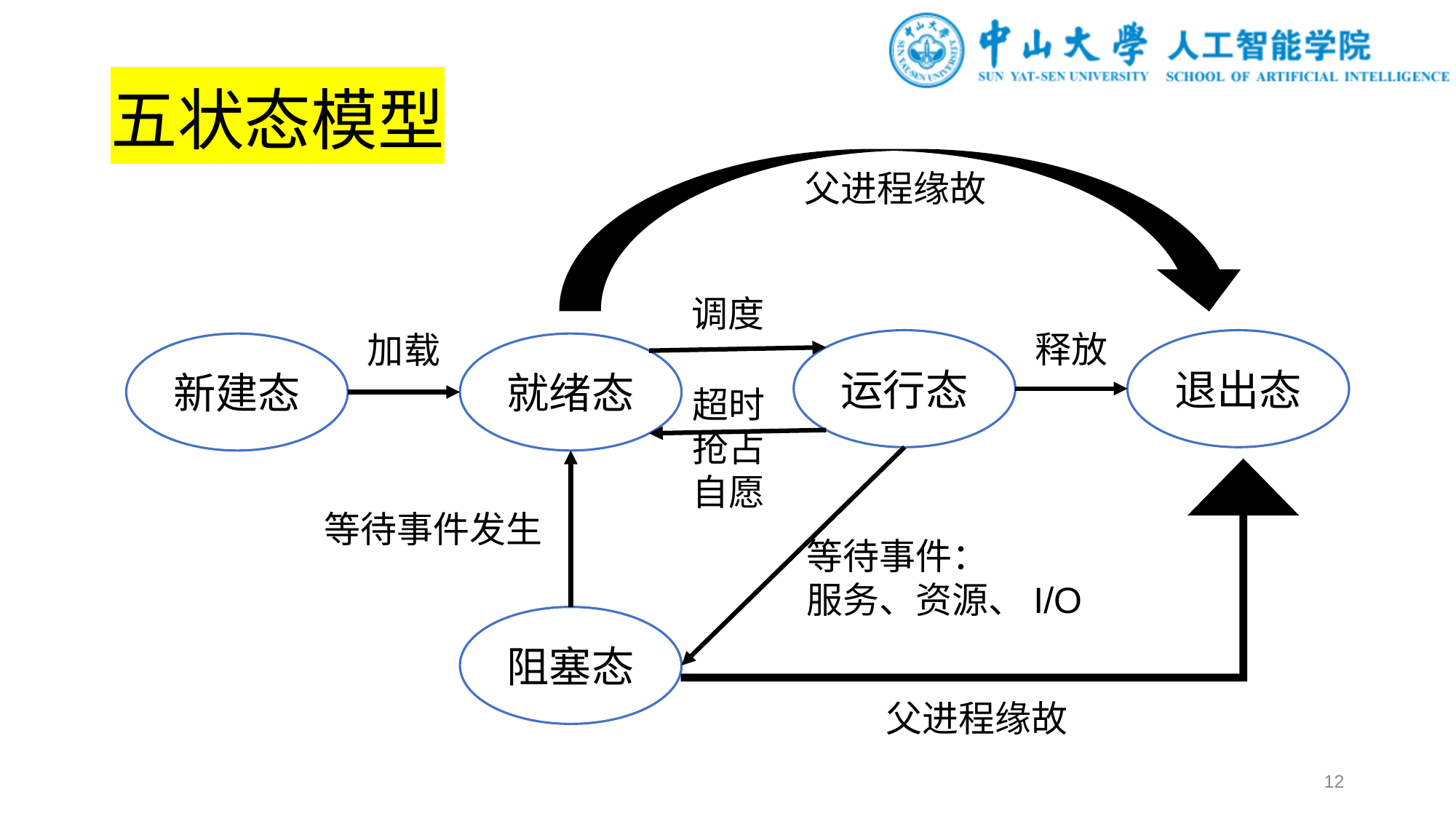

# 五状态模型

父进程缘故
调度
释放
加载
运行态
退出态
新建态
就绪态
超时
抢占
自愿

等待事件发生
等待事件：
服务、资源、I/O
阻塞态
父进程缘故
12